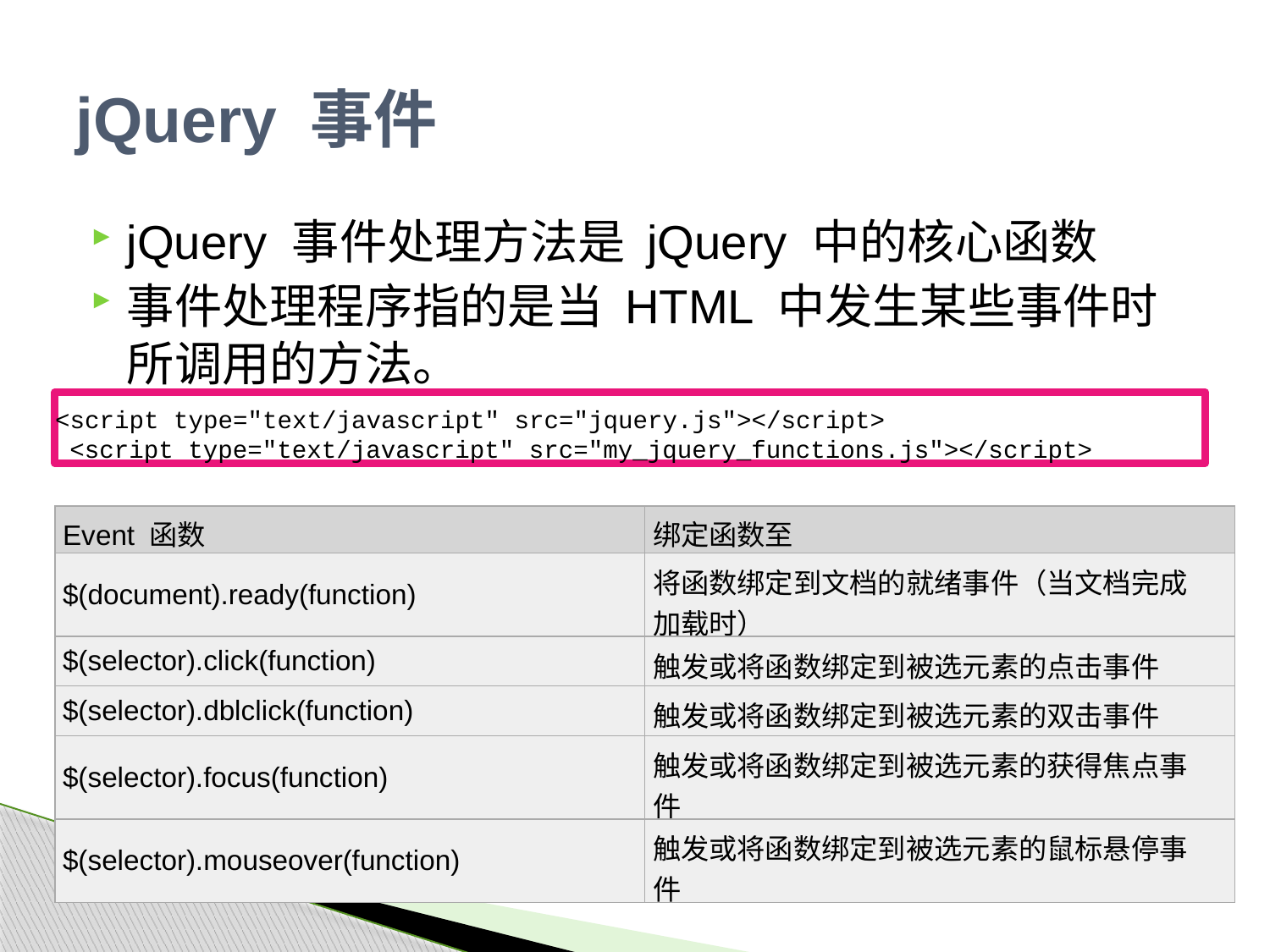

# jQuery 事件
jQuery 事件处理方法是 jQuery 中的核心函数
事件处理程序指的是当 HTML 中发生某些事件时所调用的方法。
<script type="text/javascript" src="jquery.js"></script>
 <script type="text/javascript" src="my_jquery_functions.js"></script>
| Event 函数 | 绑定函数至 |
| --- | --- |
| $(document).ready(function) | 将函数绑定到文档的就绪事件（当文档完成加载时） |
| $(selector).click(function) | 触发或将函数绑定到被选元素的点击事件 |
| $(selector).dblclick(function) | 触发或将函数绑定到被选元素的双击事件 |
| $(selector).focus(function) | 触发或将函数绑定到被选元素的获得焦点事件 |
| $(selector).mouseover(function) | 触发或将函数绑定到被选元素的鼠标悬停事件 |